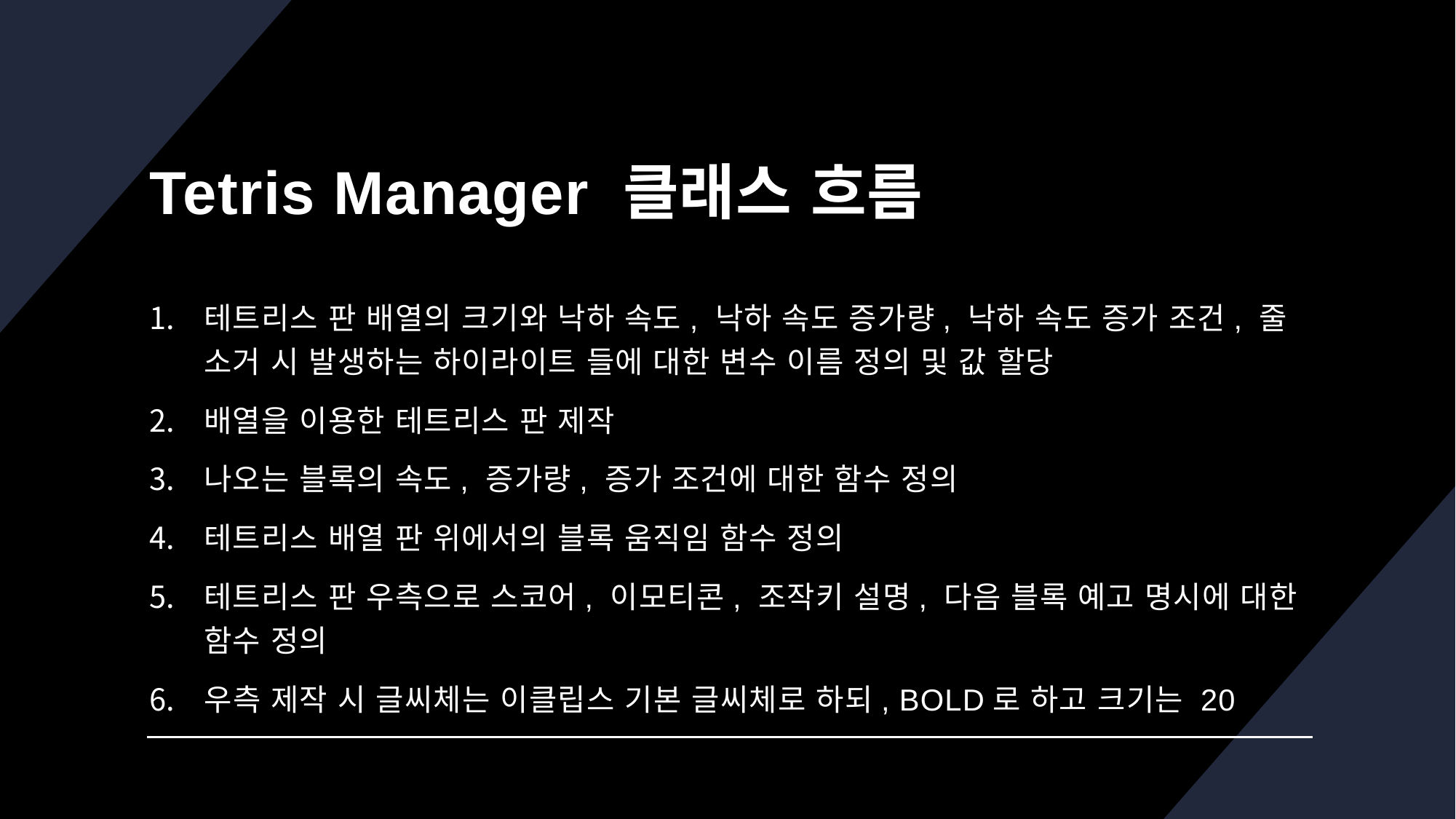

# Tetris Manager 클래스 흐름
테트리스 판 배열의 크기와 낙하 속도, 낙하 속도 증가량, 낙하 속도 증가 조건, 줄 소거 시 발생하는 하이라이트 들에 대한 변수 이름 정의 및 값 할당
배열을 이용한 테트리스 판 제작
나오는 블록의 속도, 증가량, 증가 조건에 대한 함수 정의
테트리스 배열 판 위에서의 블록 움직임 함수 정의
테트리스 판 우측으로 스코어, 이모티콘, 조작키 설명, 다음 블록 예고 명시에 대한 함수 정의
우측 제작 시 글씨체는 이클립스 기본 글씨체로 하되, BOLD로 하고 크기는 20